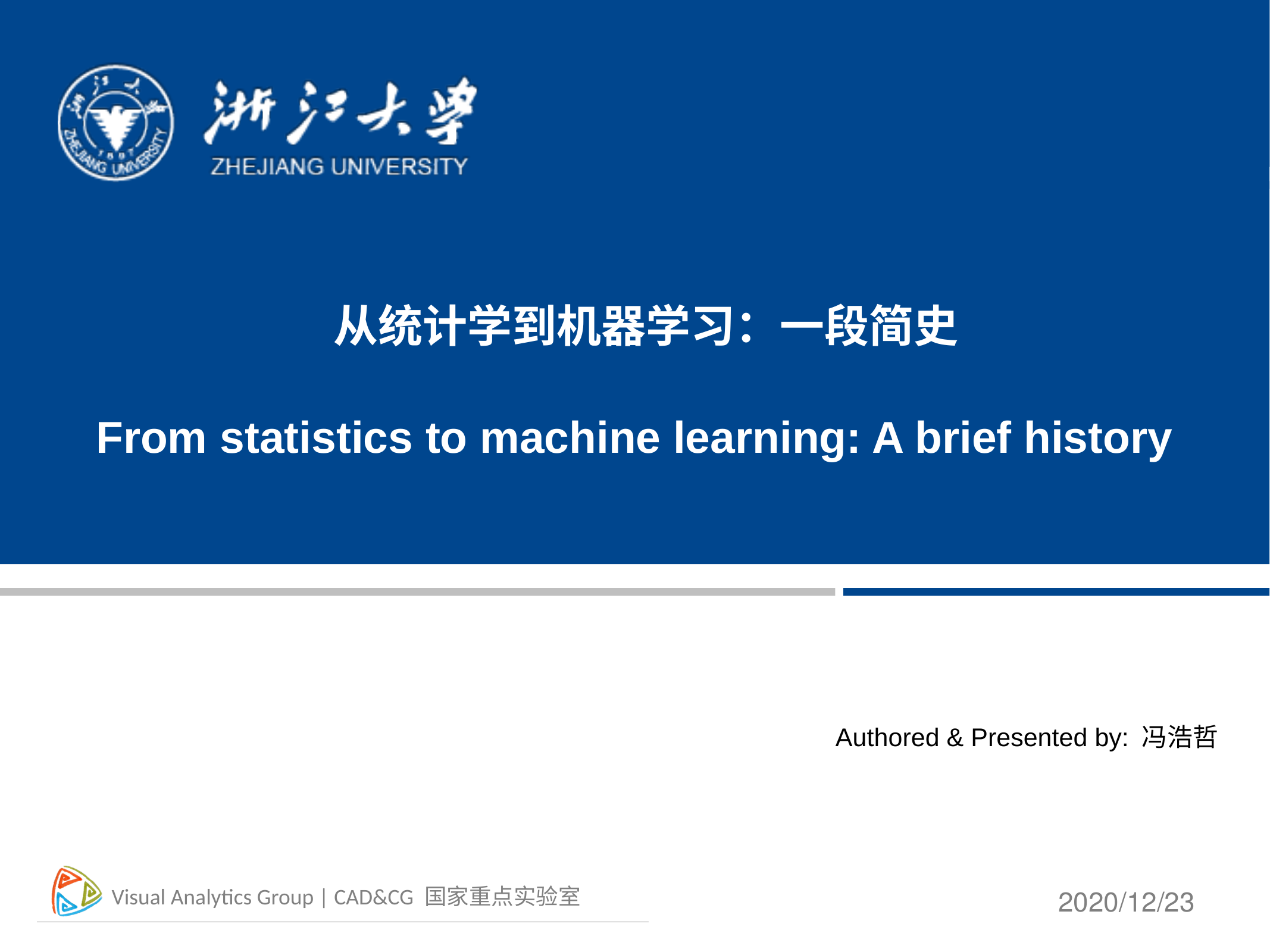

# 从统计学到机器学习：一段简史 From statistics to machine learning: A brief history
Authored & Presented by: 冯浩哲
2020/12/23